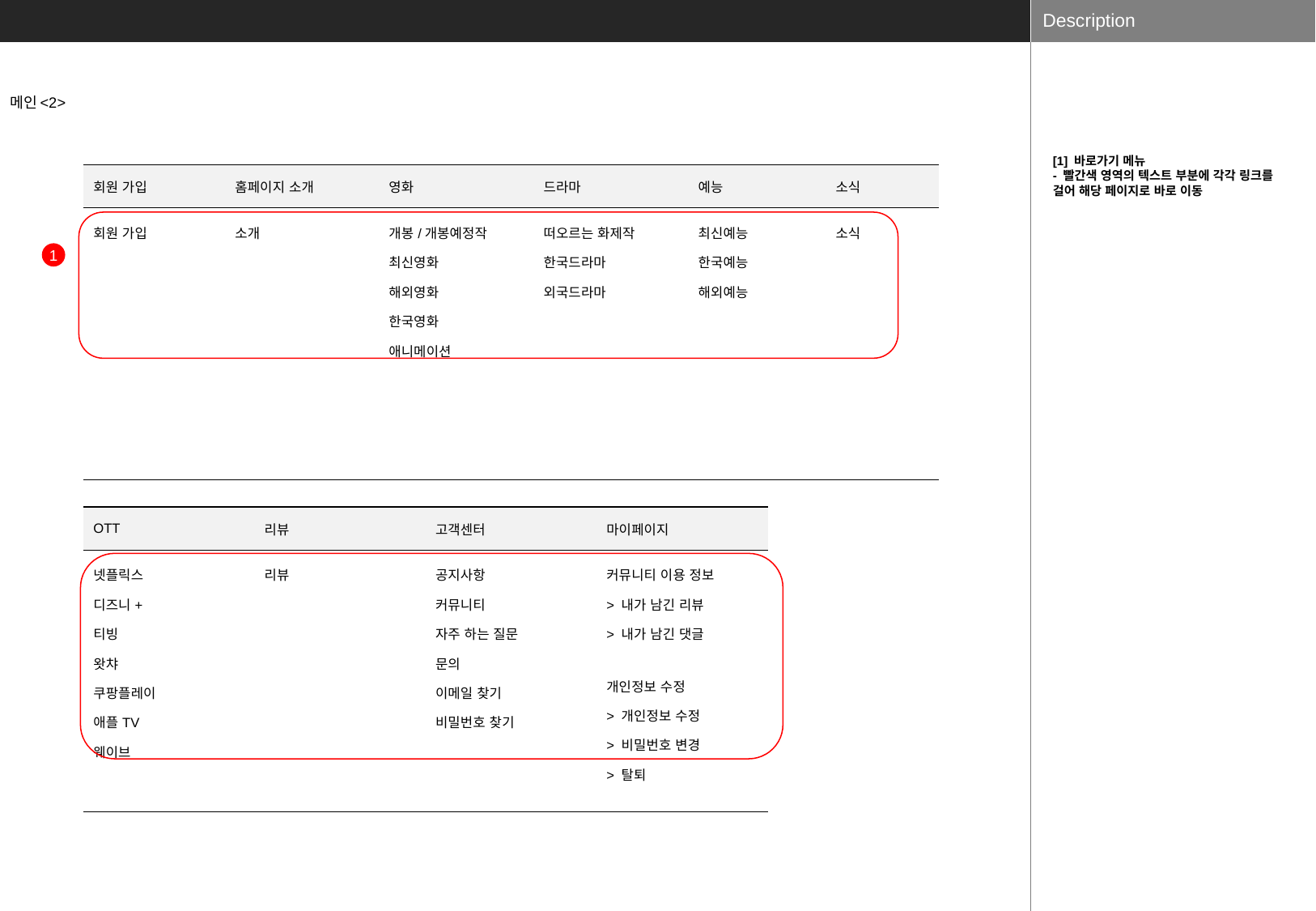

메인<2>

[1] 바로가기 메뉴
- 빨간색 영역의 텍스트 부분에 각각 링크를 걸어 해당 페이지로 바로 이동
| 회원 가입 | 홈페이지 소개 | 영화 | 드라마 | 예능 | 소식 |
| --- | --- | --- | --- | --- | --- |
| 회원 가입 | 소개 | 개봉/개봉예정작 최신영화 해외영화 한국영화 애니메이션 | 떠오르는 화제작 한국드라마 외국드라마 | 최신예능 한국예능 해외예능 | 소식 |

1
| OTT | 리뷰 | 고객센터 | 마이페이지 |
| --- | --- | --- | --- |
| 넷플릭스 디즈니+ 티빙 왓챠 쿠팡플레이 애플TV 웨이브 | 리뷰 | 공지사항 커뮤니티 자주 하는 질문 문의 이메일 찾기 비밀번호 찾기 | 커뮤니티 이용 정보 > 내가 남긴 리뷰 > 내가 남긴 댓글 개인정보 수정 > 개인정보 수정 > 비밀번호 변경 > 탈퇴 |